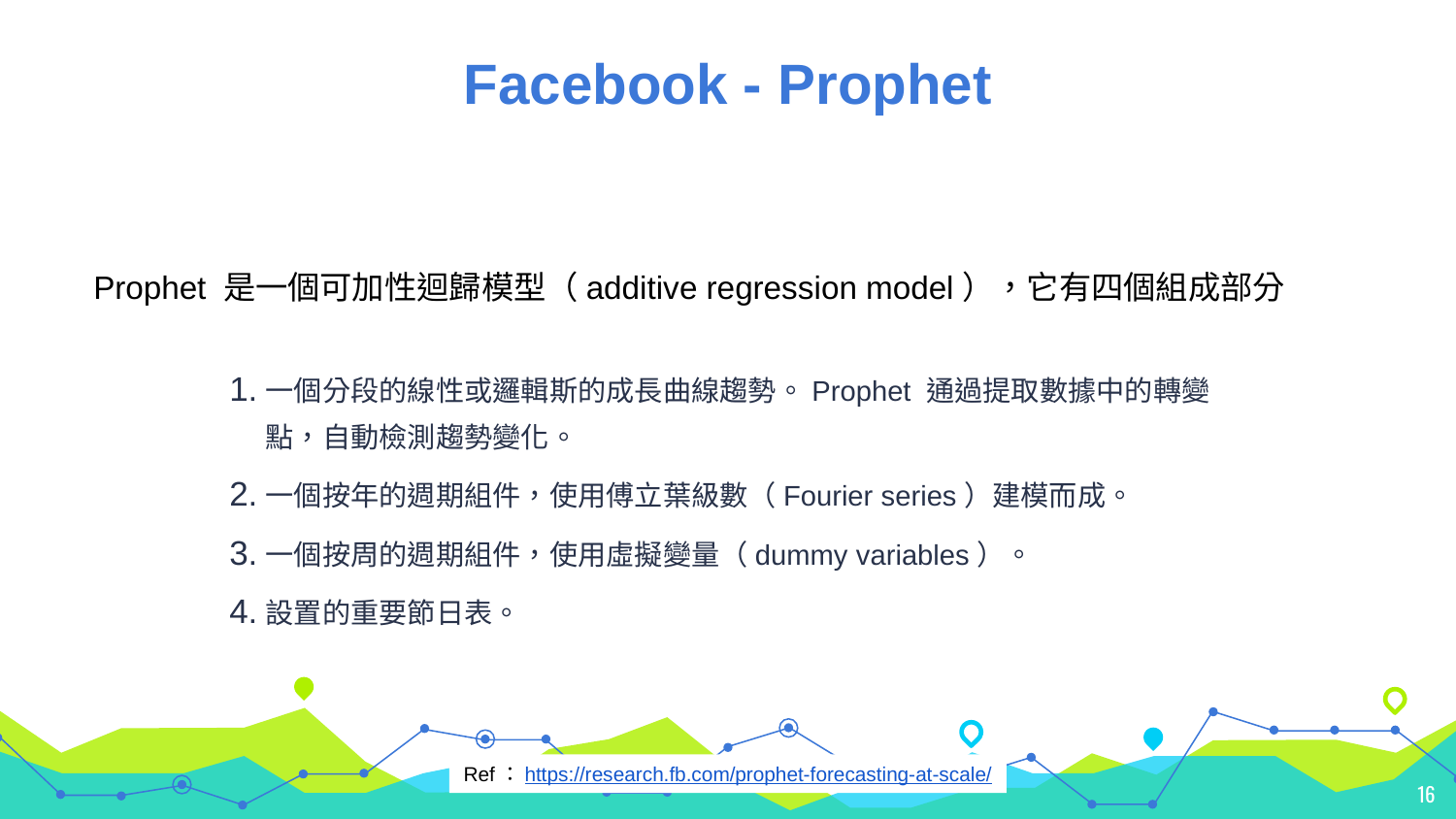

# Facebook - Prophet
Prophet 是一個可加性迴歸模型（additive regression model），它有四個組成部分
一個分段的線性或邏輯斯的成長曲線趨勢。Prophet 通過提取數據中的轉變點，自動檢測趨勢變化。
一個按年的週期組件，使用傅立葉級數（Fourier series）建模而成。
一個按周的週期組件，使用虛擬變量（dummy variables）。
設置的重要節日表。
Ref：https://research.fb.com/prophet-forecasting-at-scale/
16